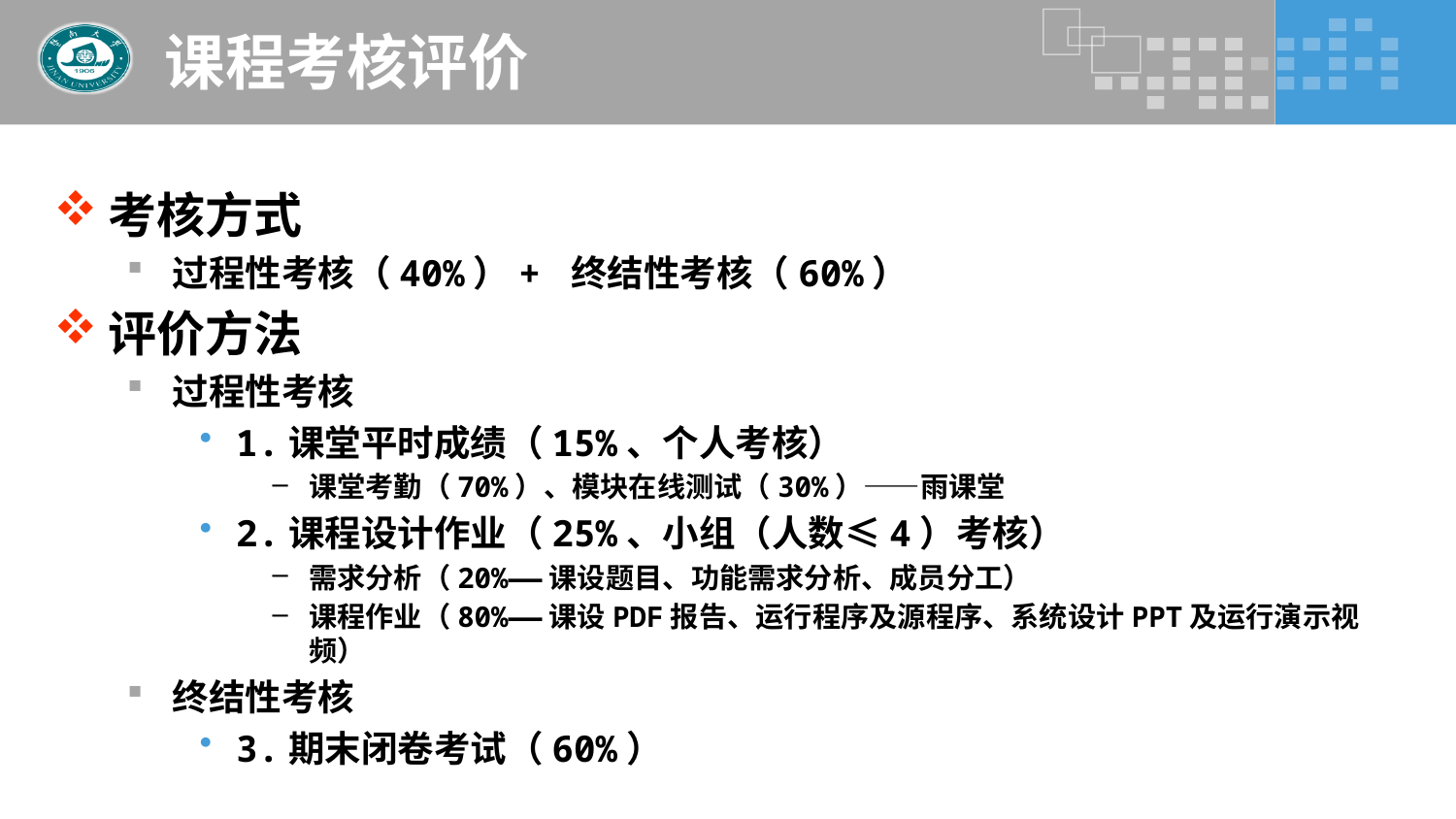

# 课程考核评价
考核方式
过程性考核（40%）+ 终结性考核（60%）
评价方法
过程性考核
1.课堂平时成绩（15%、个人考核）
课堂考勤（70%）、模块在线测试（30%）——雨课堂
2.课程设计作业（25%、小组（人数≤4）考核）
需求分析（20%——课设题目、功能需求分析、成员分工）
课程作业（80%——课设PDF报告、运行程序及源程序、系统设计PPT及运行演示视频）
终结性考核
3.期末闭卷考试（60%）